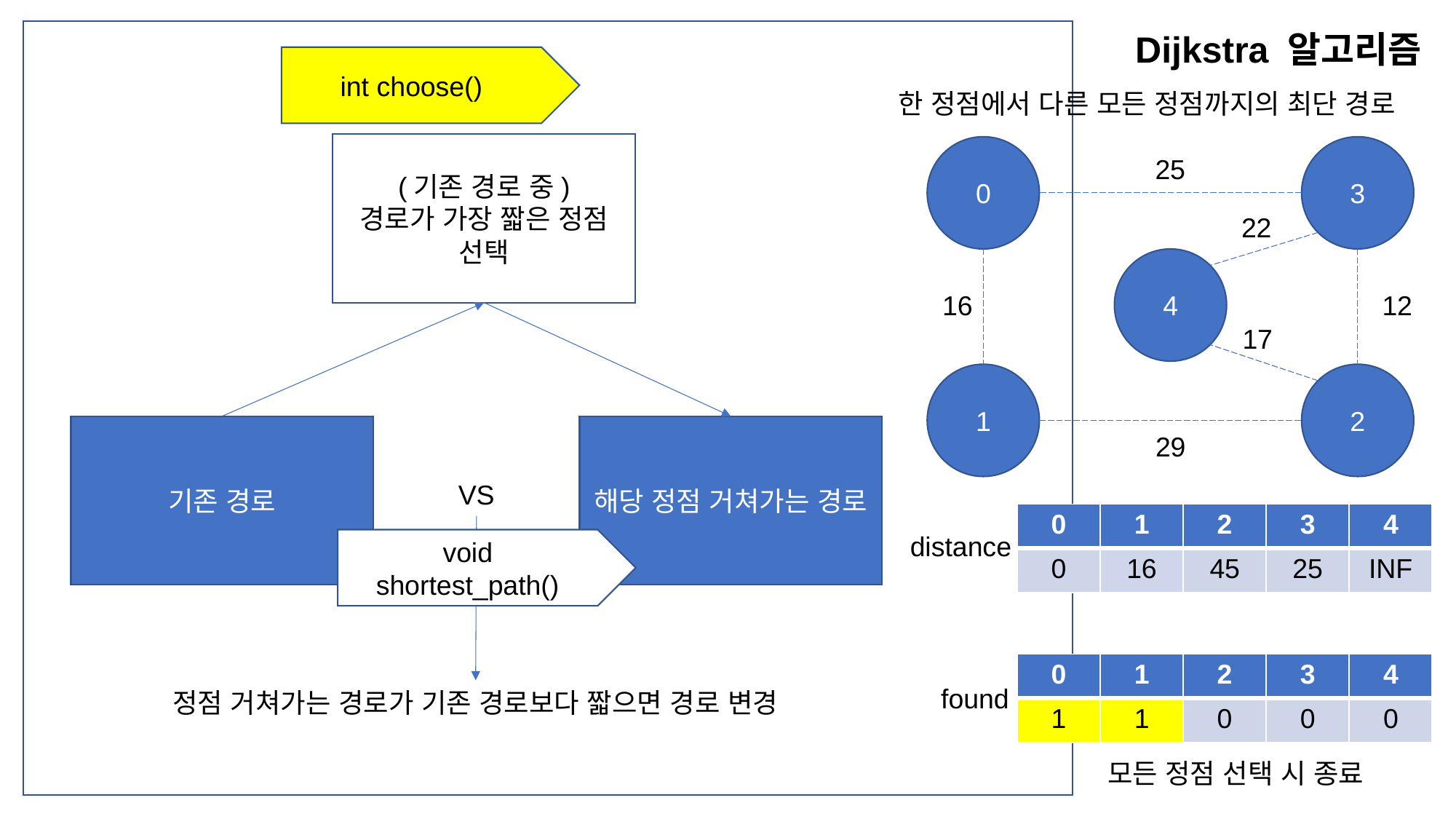

Dijkstra 알고리즘

int choose()
한 정점에서 다른 모든 정점까지의 최단 경로
(기존 경로 중)
경로가 가장 짧은 정점 선택
0
3
25
22
4
16
12
17
1
2
29
해당 정점 거쳐가는 경로
기존 경로
VS
| 0 | 1 | 2 | 3 | 4 |
| --- | --- | --- | --- | --- |
| 0 | 16 | 45 | 25 | INF |
distance
void shortest_path()
| 0 | 1 | 2 | 3 | 4 |
| --- | --- | --- | --- | --- |
| 1 | 1 | 0 | 0 | 0 |
found
정점 거쳐가는 경로가 기존 경로보다 짧으면 경로 변경
모든 정점 선택 시 종료